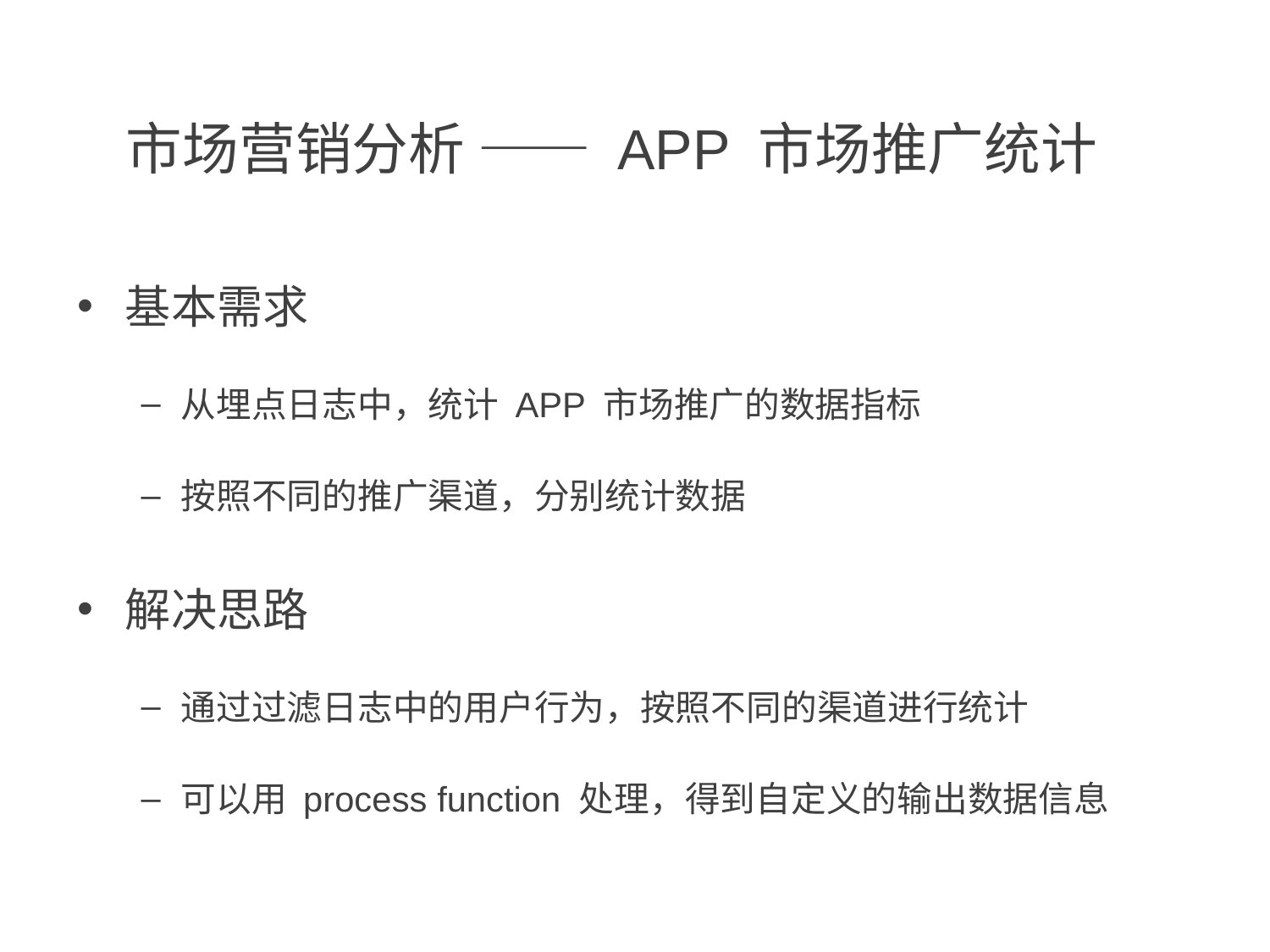

# 市场营销分析 —— APP 市场推广统计
基本需求
从埋点日志中，统计 APP 市场推广的数据指标
按照不同的推广渠道，分别统计数据
解决思路
通过过滤日志中的用户行为，按照不同的渠道进行统计
可以用 process function 处理，得到自定义的输出数据信息